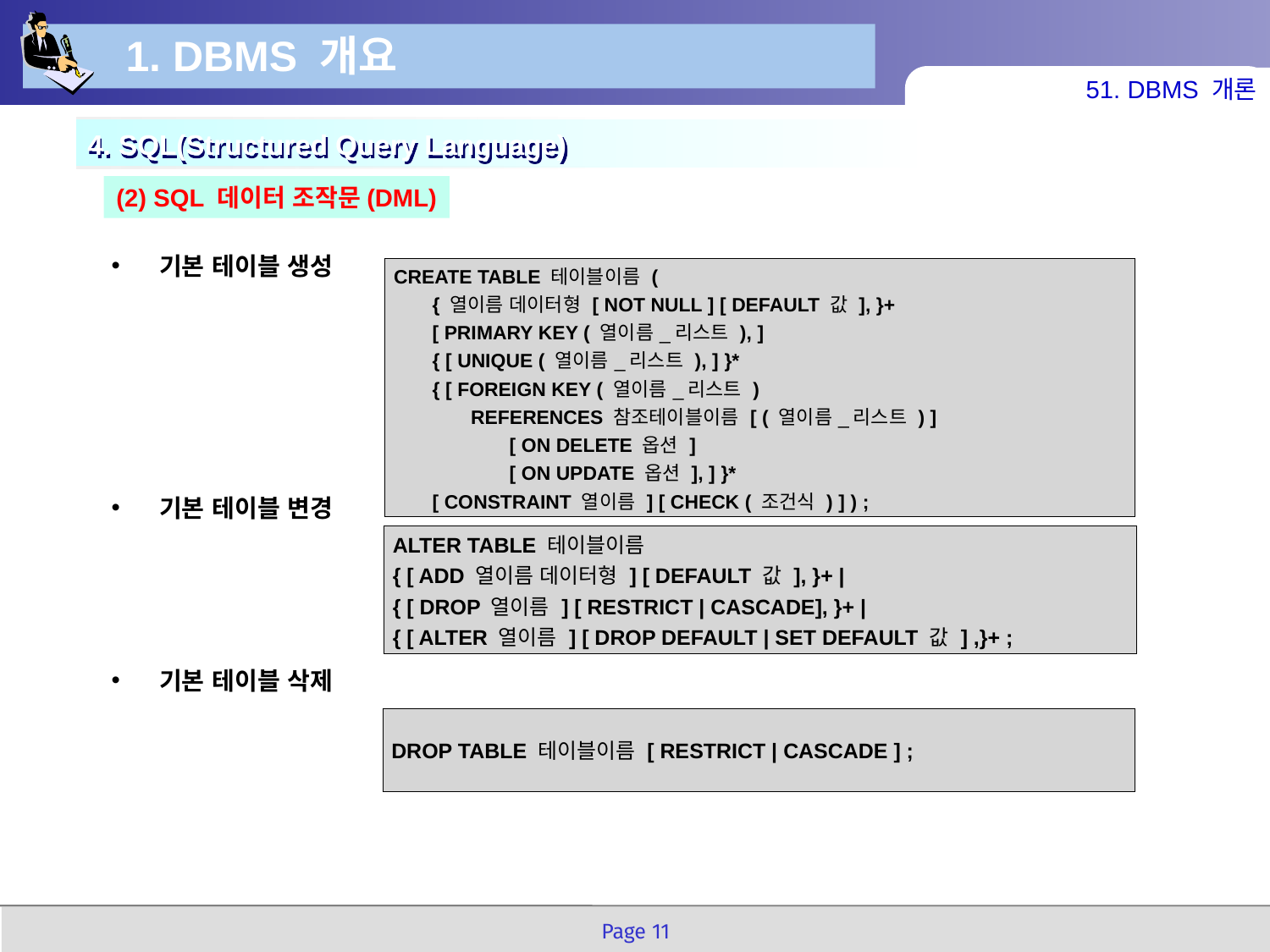

1. DBMS 개요
51. DBMS 개론

4. SQL(Structured Query Language)
(2) SQL 데이터 조작문(DML)
기본 테이블 생성

기본 테이블 변경

기본 테이블 삭제

| CREATE TABLE 테이블이름 ( { 열이름 데이터형 [ NOT NULL ] [ DEFAULT 값 ], }+ [ PRIMARY KEY ( 열이름\_리스트 ), ] { [ UNIQUE ( 열이름\_리스트 ), ] }\* { [ FOREIGN KEY ( 열이름\_리스트 ) REFERENCES 참조테이블이름 [ ( 열이름\_리스트 ) ] [ ON DELETE 옵션 ] [ ON UPDATE 옵션 ], ] }\* [ CONSTRAINT 열이름 ] [ CHECK ( 조건식 ) ] ) ; |
| --- |
| ALTER TABLE 테이블이름 { [ ADD 열이름 데이터형 ] [ DEFAULT 값 ], }+ | { [ DROP 열이름 ] [ RESTRICT | CASCADE], }+ | { [ ALTER 열이름 ] [ DROP DEFAULT | SET DEFAULT 값 ] ,}+ ; |
| --- |
| DROP TABLE 테이블이름 [ RESTRICT | CASCADE ] ; |
| --- |
Page 11